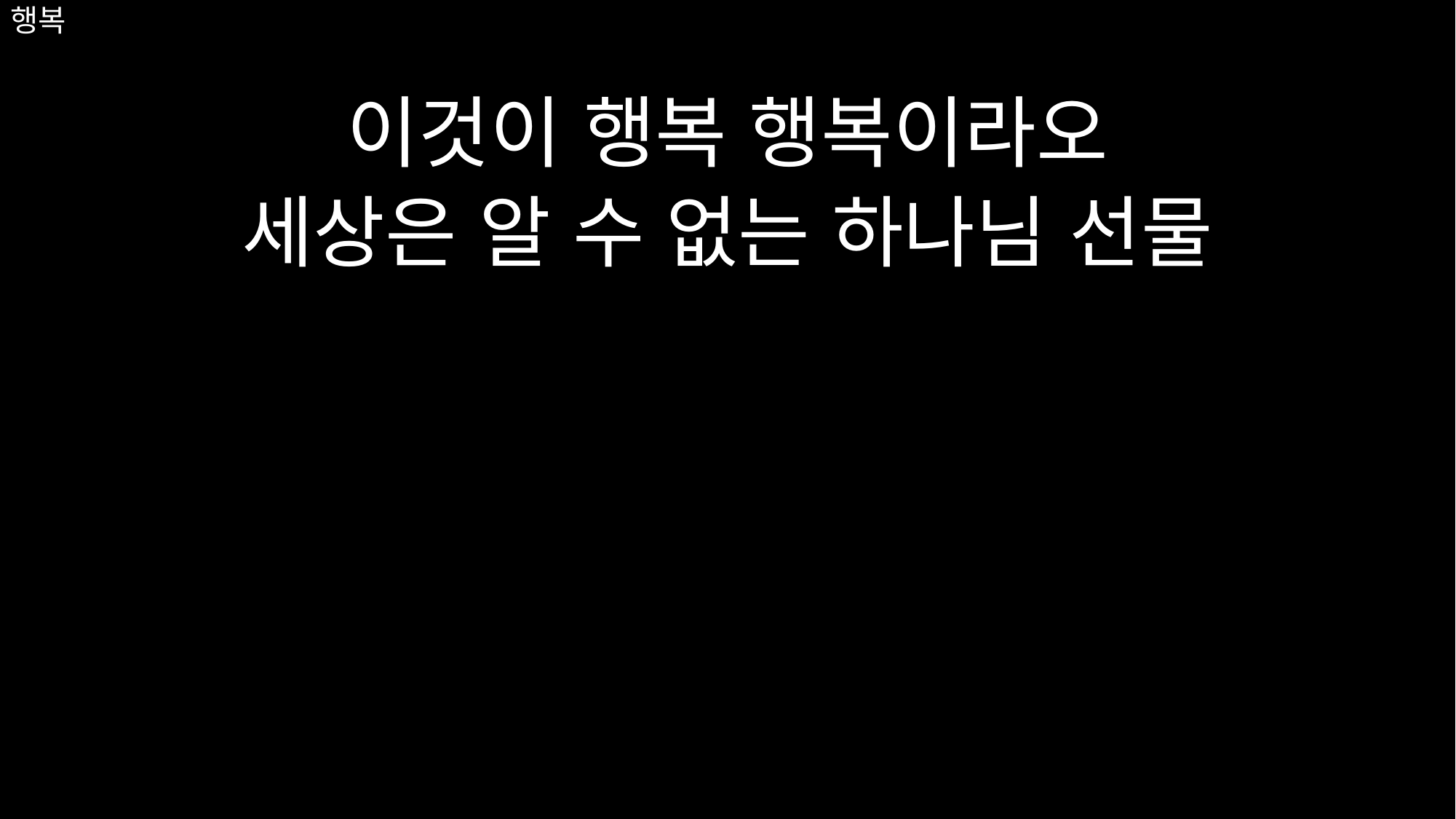

# 행복
이것이 행복 행복이라오
세상은 알 수 없는 하나님 선물